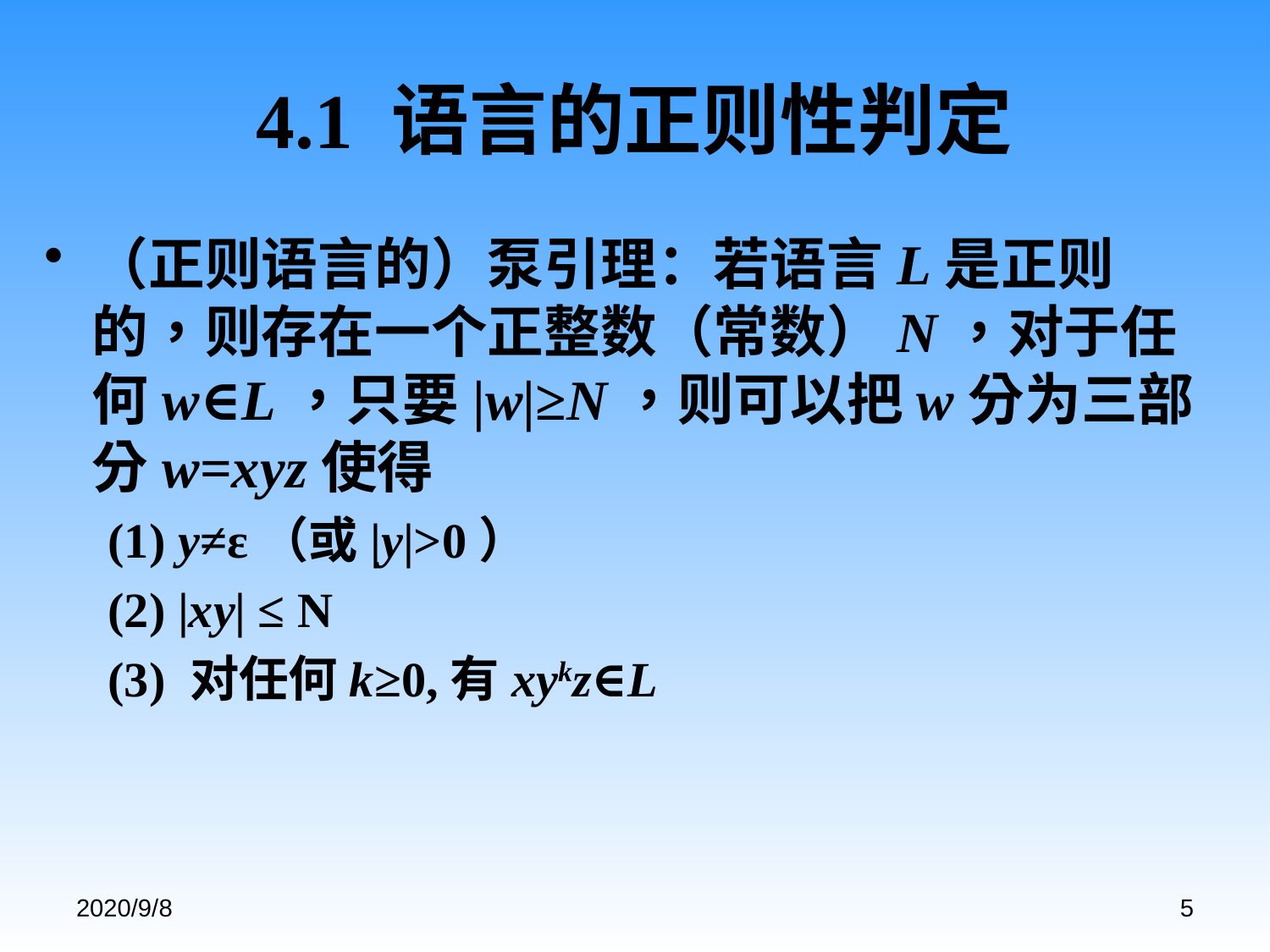

# 4.1 语言的正则性判定
（正则语言的）泵引理：若语言L是正则的，则存在一个正整数（常数）N，对于任何w∈L，只要|w|≥N，则可以把w分为三部分w=xyz使得
(1) y≠ε（或|y|>0）
(2) |xy| ≤ N
(3) 对任何k≥0,有xykz∈L
2020/9/8
5